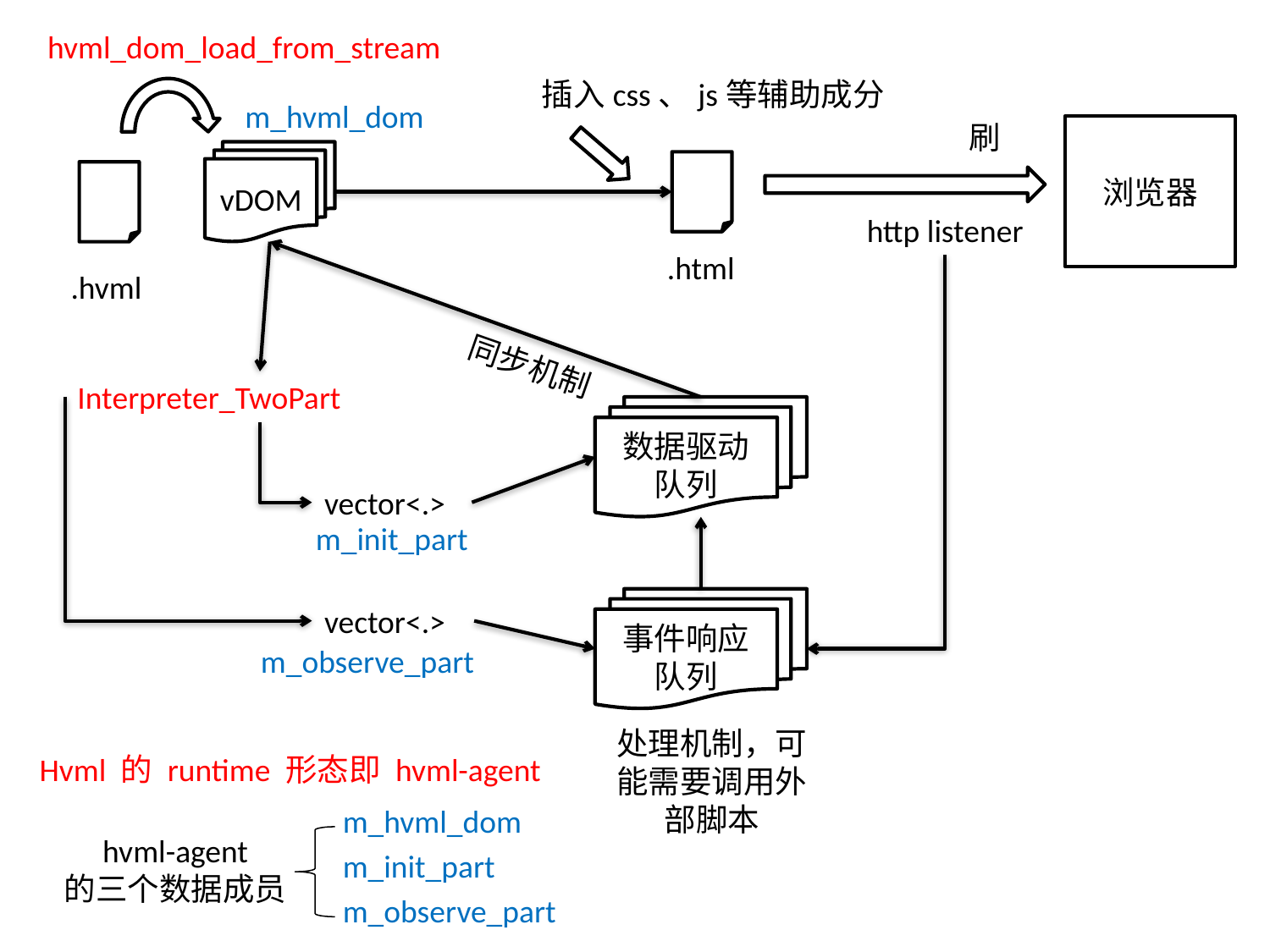

hvml_dom_load_from_stream
插入css、js等辅助成分

m_hvml_dom
刷
浏览器

vDOM

http listener
.html
.hvml
同步机制
Interpreter_TwoPart
数据驱动
队列
vector<.>
m_init_part
事件响应队列
vector<.>
m_observe_part
处理机制，可能需要调用外部脚本
Hvml 的 runtime 形态即 hvml-agent
m_hvml_dom
hvml-agent
的三个数据成员

m_init_part
m_observe_part